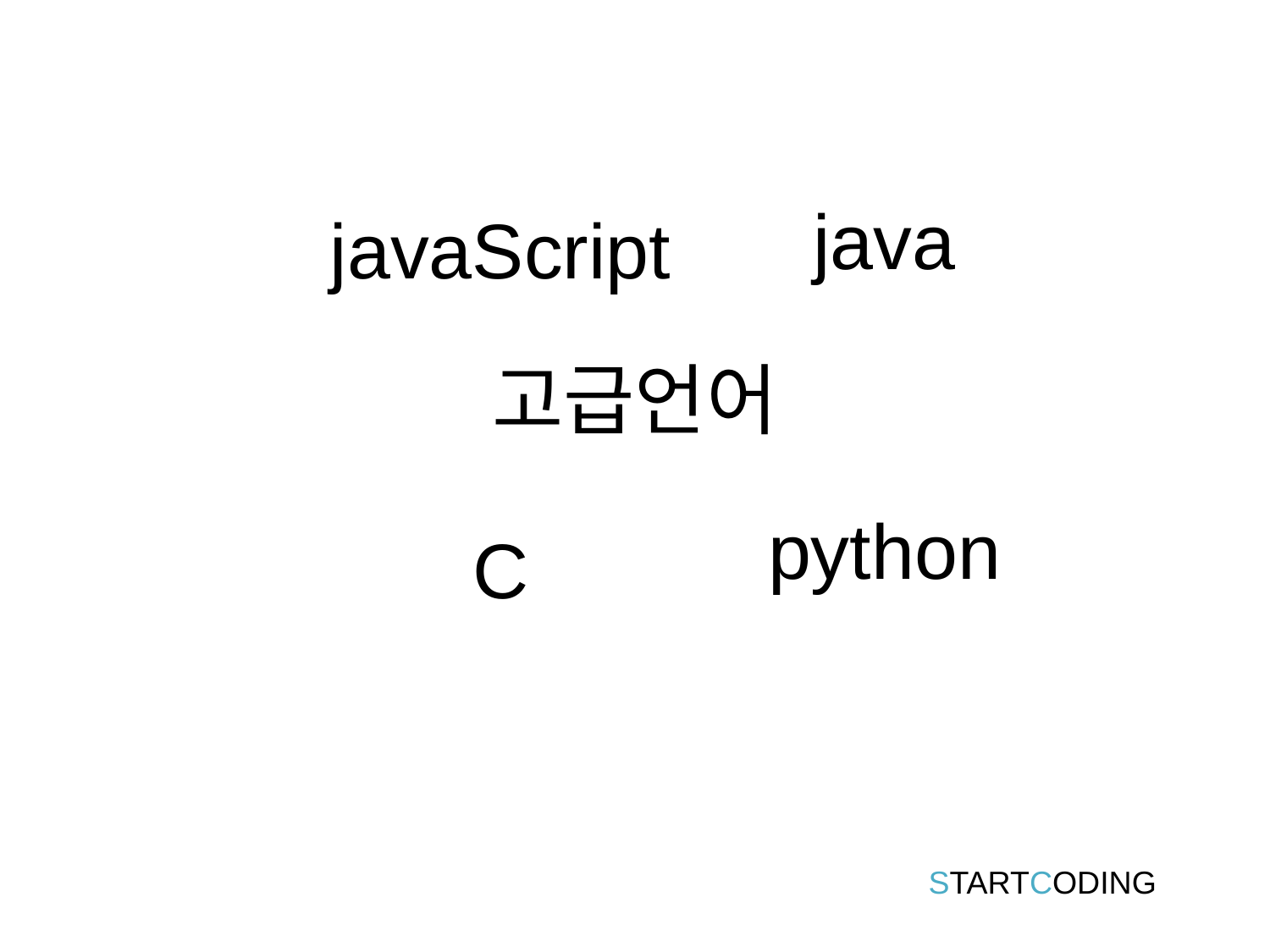

java
javaScript
# 고급언어
python
C
STARTCODING